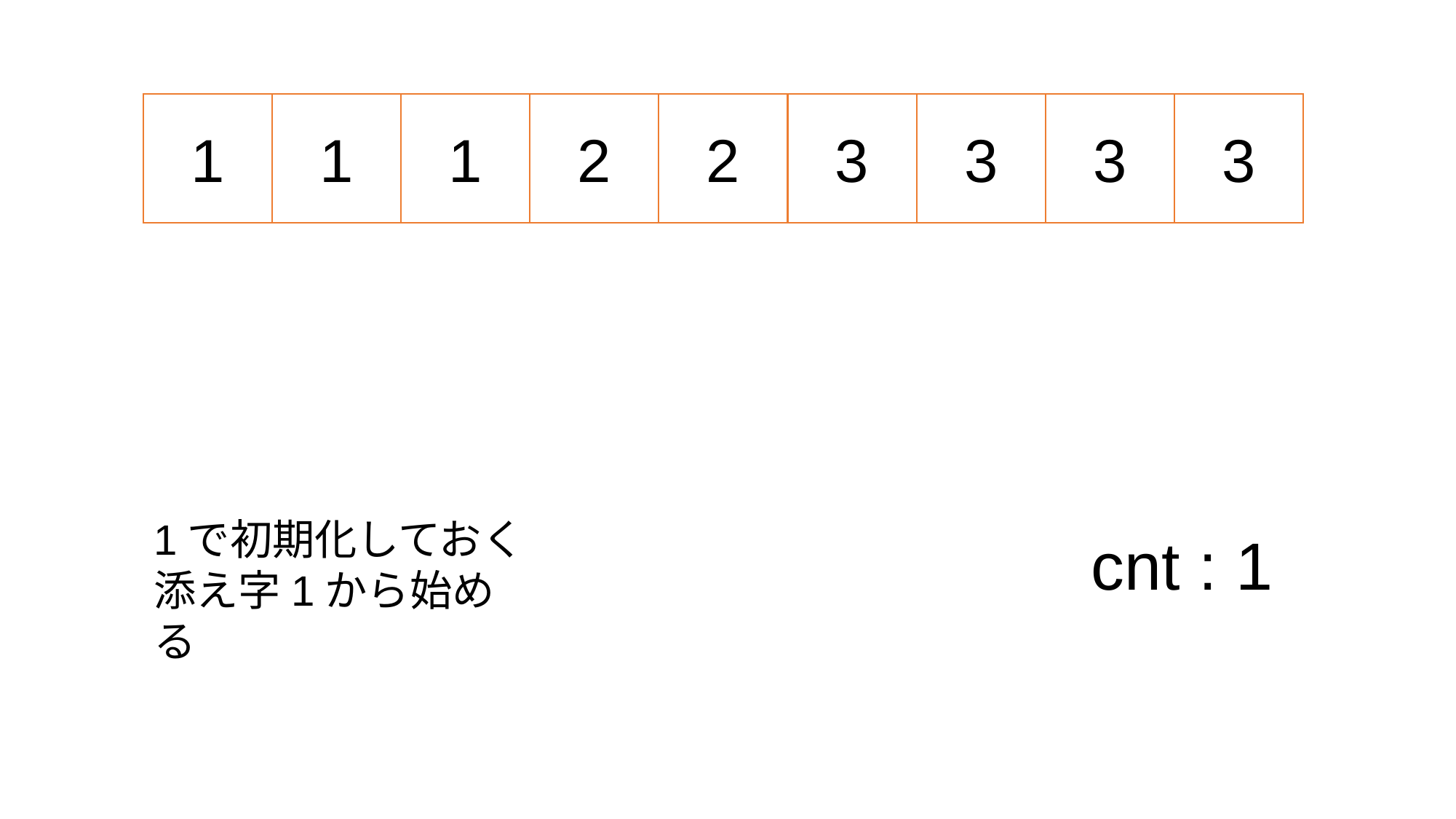

1
1
1
2
2
3
3
3
3
1で初期化しておく
添え字1から始める
cnt : 1